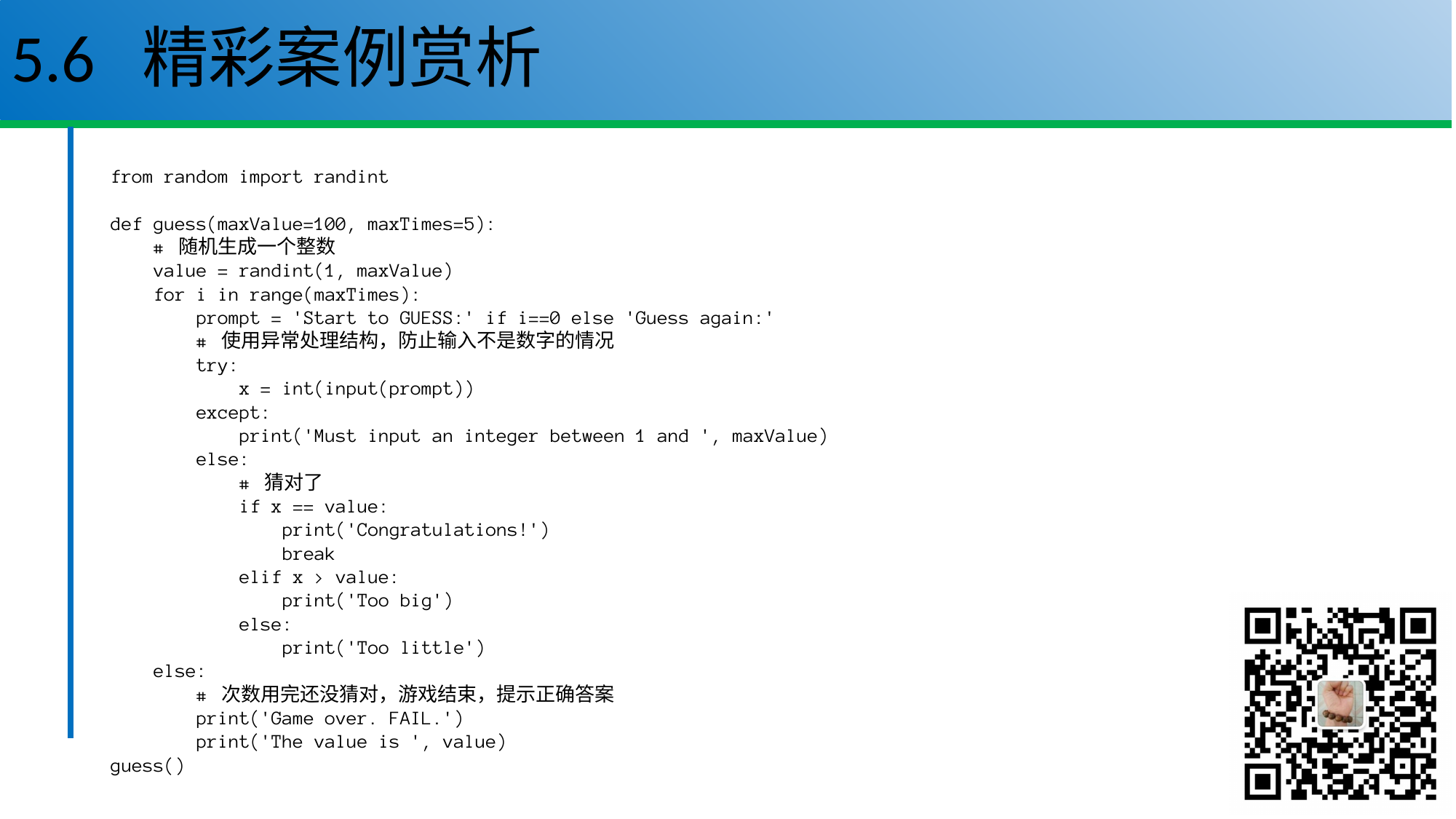

# 5.6  精彩案例赏析
from random import randint

def guess(maxValue=100, maxTimes=5):
    # 随机生成一个整数
    value = randint(1, maxValue)
    for i in range(maxTimes):
        prompt = 'Start to GUESS:' if i==0 else 'Guess again:'
        # 使用异常处理结构，防止输入不是数字的情况
        try:
            x = int(input(prompt))
        except:
            print('Must input an integer between 1 and ', maxValue)
        else:
            # 猜对了
            if x == value:
                print('Congratulations!')
                break
            elif x > value:
                print('Too big')
            else:
                print('Too little')
    else:
        # 次数用完还没猜对，游戏结束，提示正确答案
        print('Game over. FAIL.')
        print('The value is ', value)
guess()
41